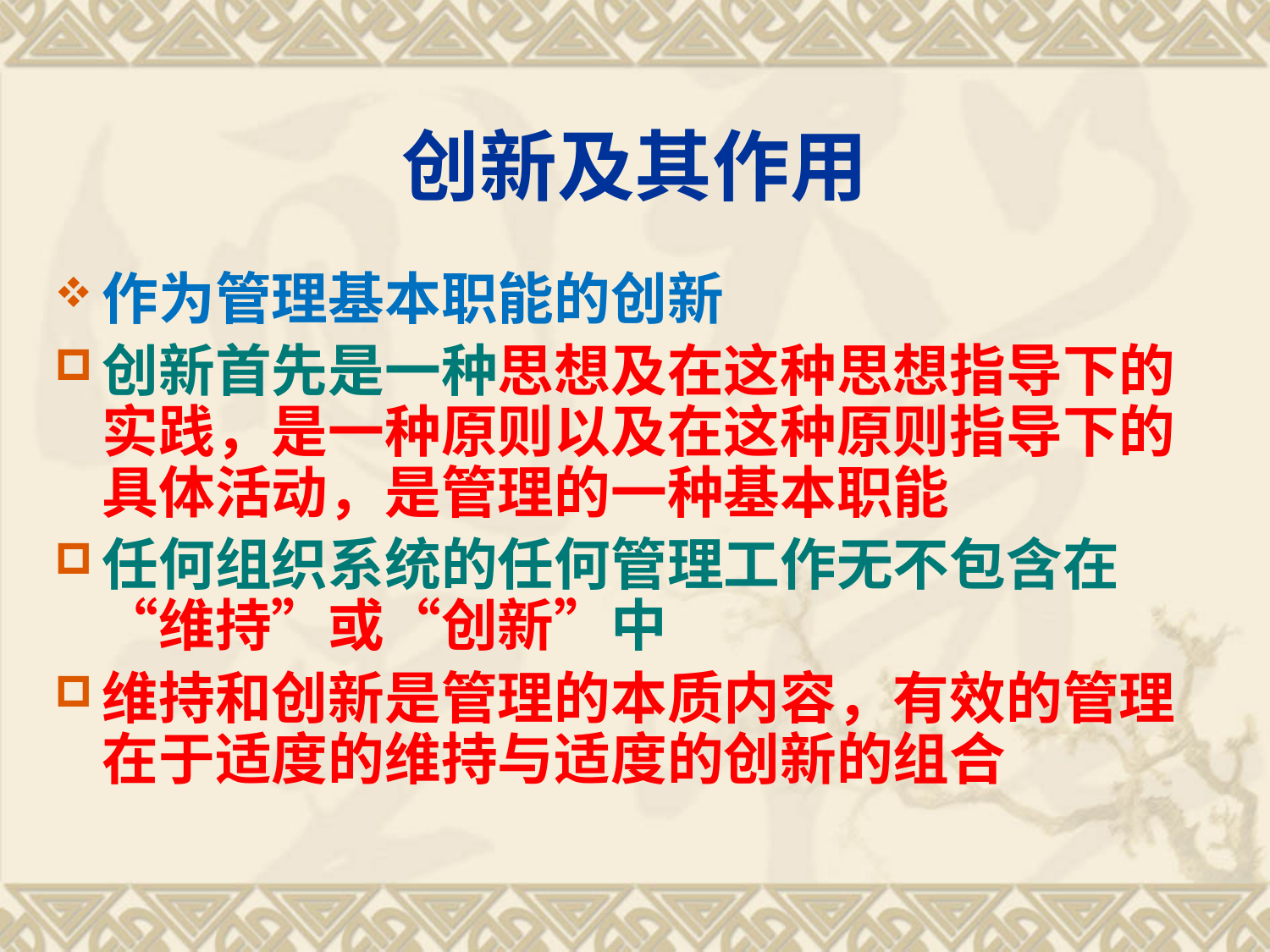

# 创新及其作用
作为管理基本职能的创新
创新首先是一种思想及在这种思想指导下的实践，是一种原则以及在这种原则指导下的具体活动，是管理的一种基本职能
任何组织系统的任何管理工作无不包含在“维持”或“创新”中
维持和创新是管理的本质内容，有效的管理在于适度的维持与适度的创新的组合